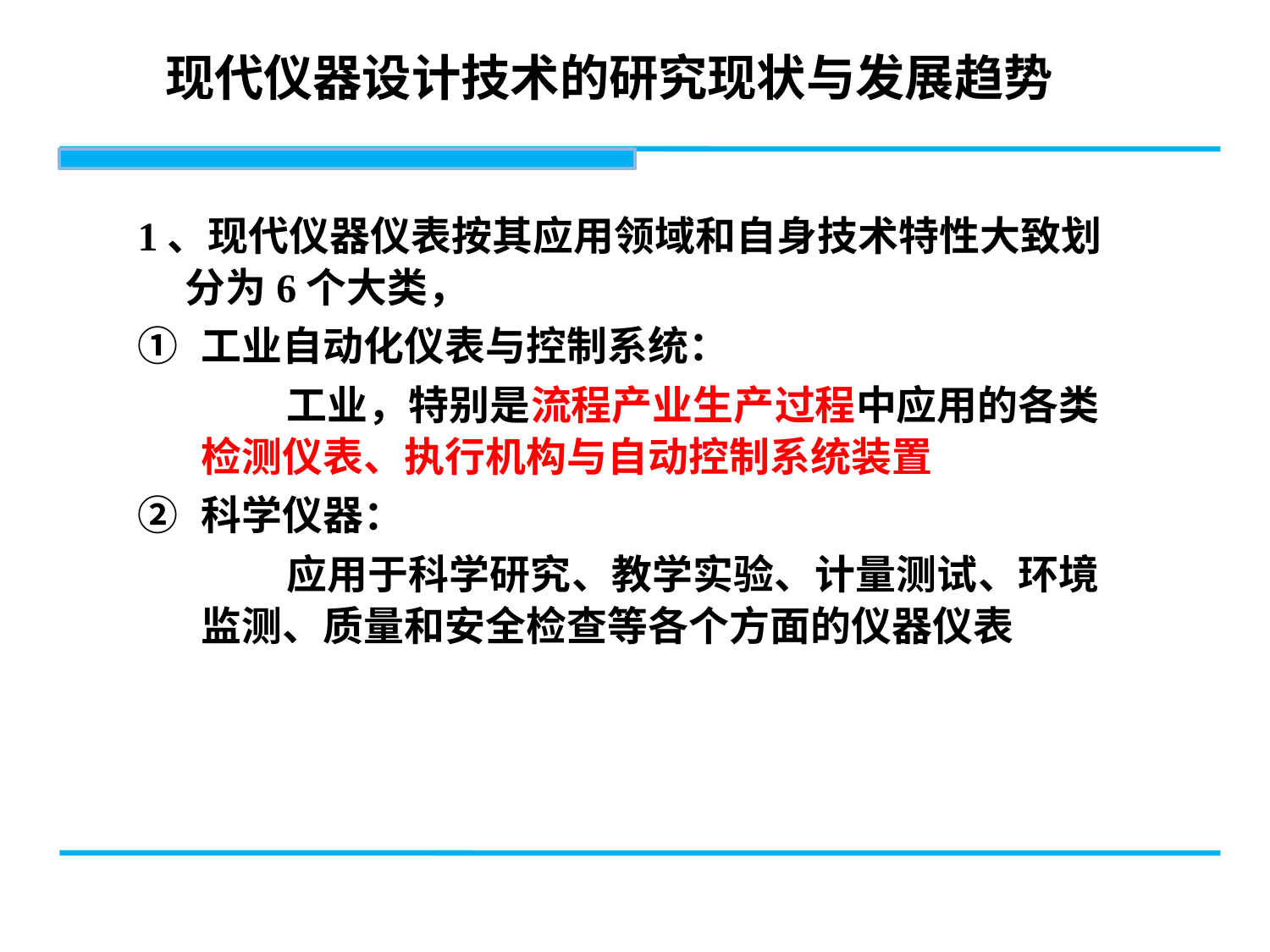

# 现代仪器设计技术的研究现状与发展趋势
1、现代仪器仪表按其应用领域和自身技术特性大致划分为6个大类，
工业自动化仪表与控制系统：
               工业，特别是流程产业生产过程中应用的各类检测仪表、执行机构与自动控制系统装置
科学仪器：
               应用于科学研究、教学实验、计量测试、环境监测、质量和安全检查等各个方面的仪器仪表